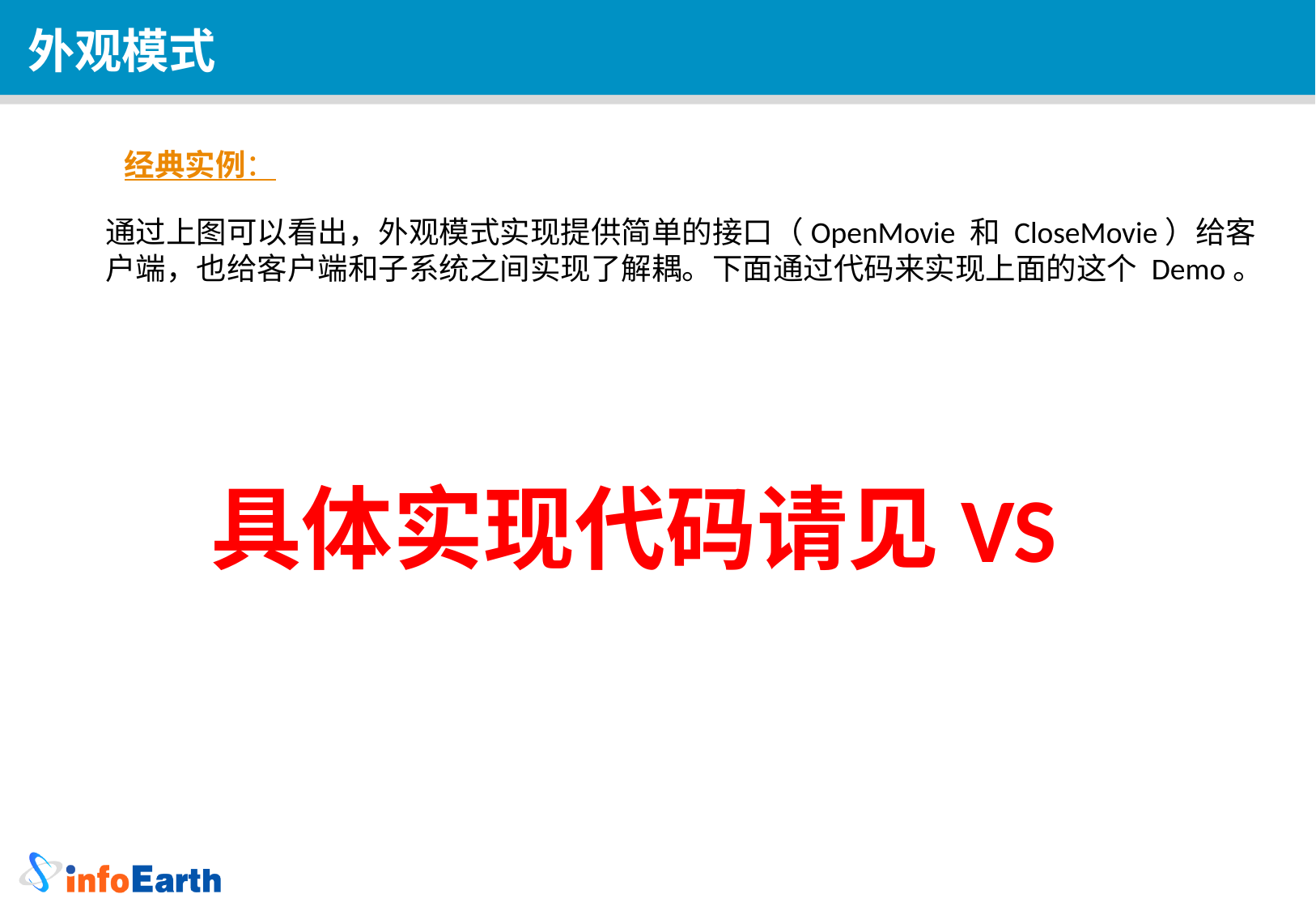

外观模式
经典实例：
通过上图可以看出，外观模式实现提供简单的接口（OpenMovie 和 CloseMovie）给客户端，也给客户端和子系统之间实现了解耦。下面通过代码来实现上面的这个 Demo。
具体实现代码请见VS